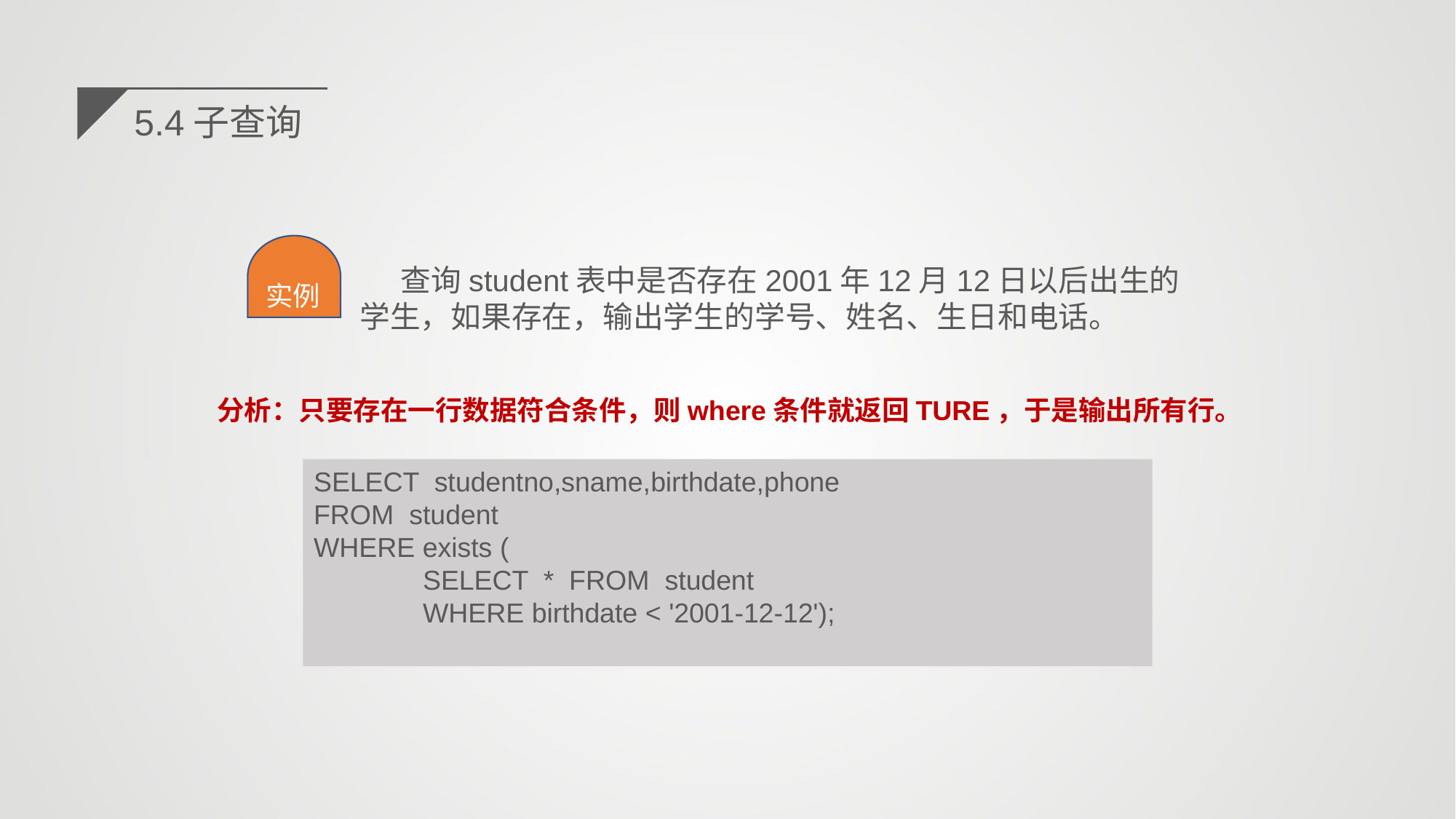

5.4子查询

     查询student表中是否存在2001年12月12日以后出生的学生，如果存在，输出学生的学号、姓名、生日和电话。
实例
分析：只要存在一行数据符合条件，则where条件就返回TURE，于是输出所有行。
SELECT  studentno,sname,birthdate,phone
FROM  student
WHERE exists (
	SELECT  *  FROM  student
 	WHERE birthdate < '2001-12-12');